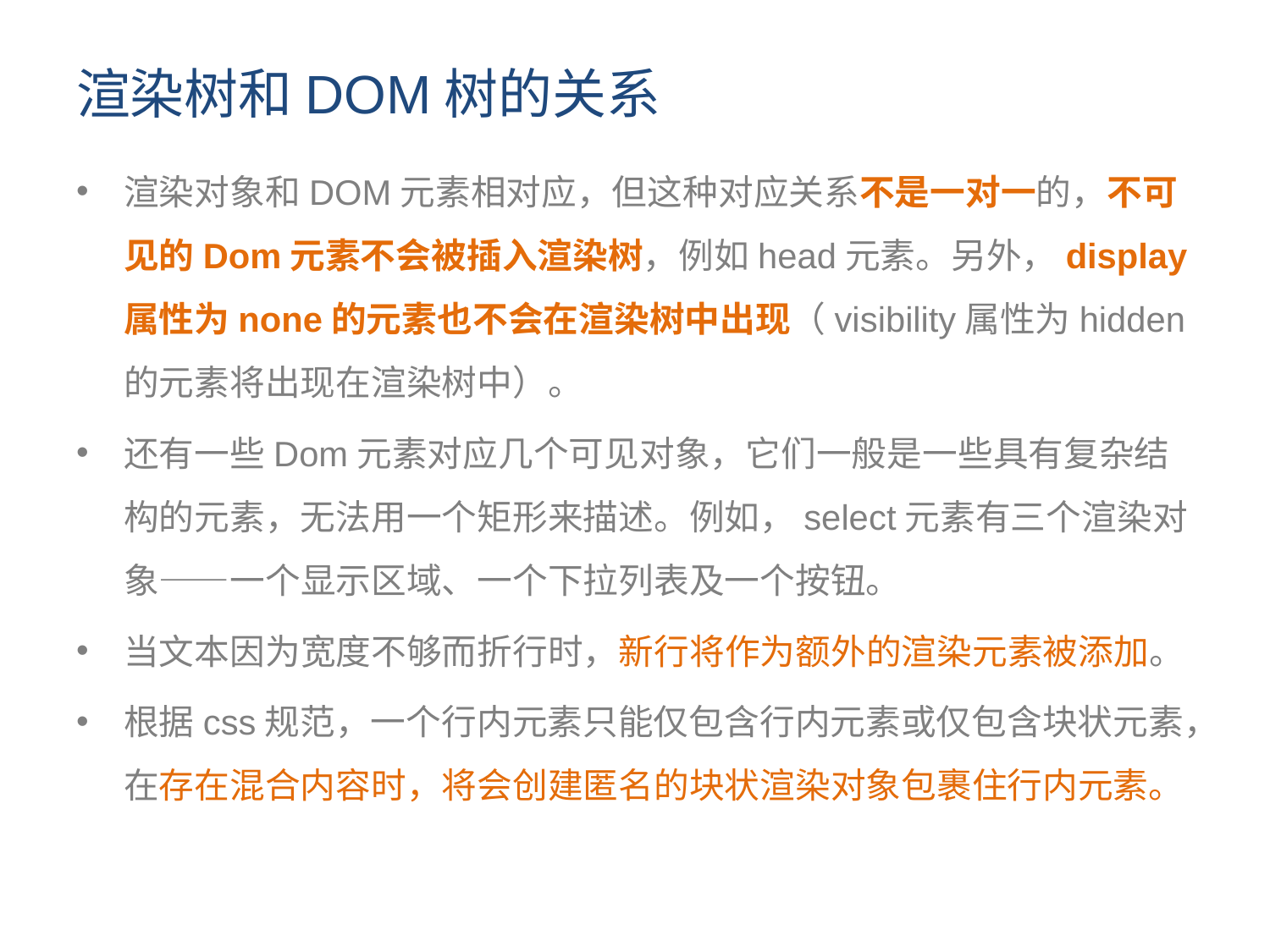

渲染树和DOM树的关系
渲染对象和DOM元素相对应，但这种对应关系不是一对一的，不可见的Dom元素不会被插入渲染树，例如head元素。另外，display属性为none的元素也不会在渲染树中出现（visibility属性为hidden的元素将出现在渲染树中）。
还有一些Dom元素对应几个可见对象，它们一般是一些具有复杂结构的元素，无法用一个矩形来描述。例如，select元素有三个渲染对象——一个显示区域、一个下拉列表及一个按钮。
当文本因为宽度不够而折行时，新行将作为额外的渲染元素被添加。
根据css规范，一个行内元素只能仅包含行内元素或仅包含块状元素，在存在混合内容时，将会创建匿名的块状渲染对象包裹住行内元素。